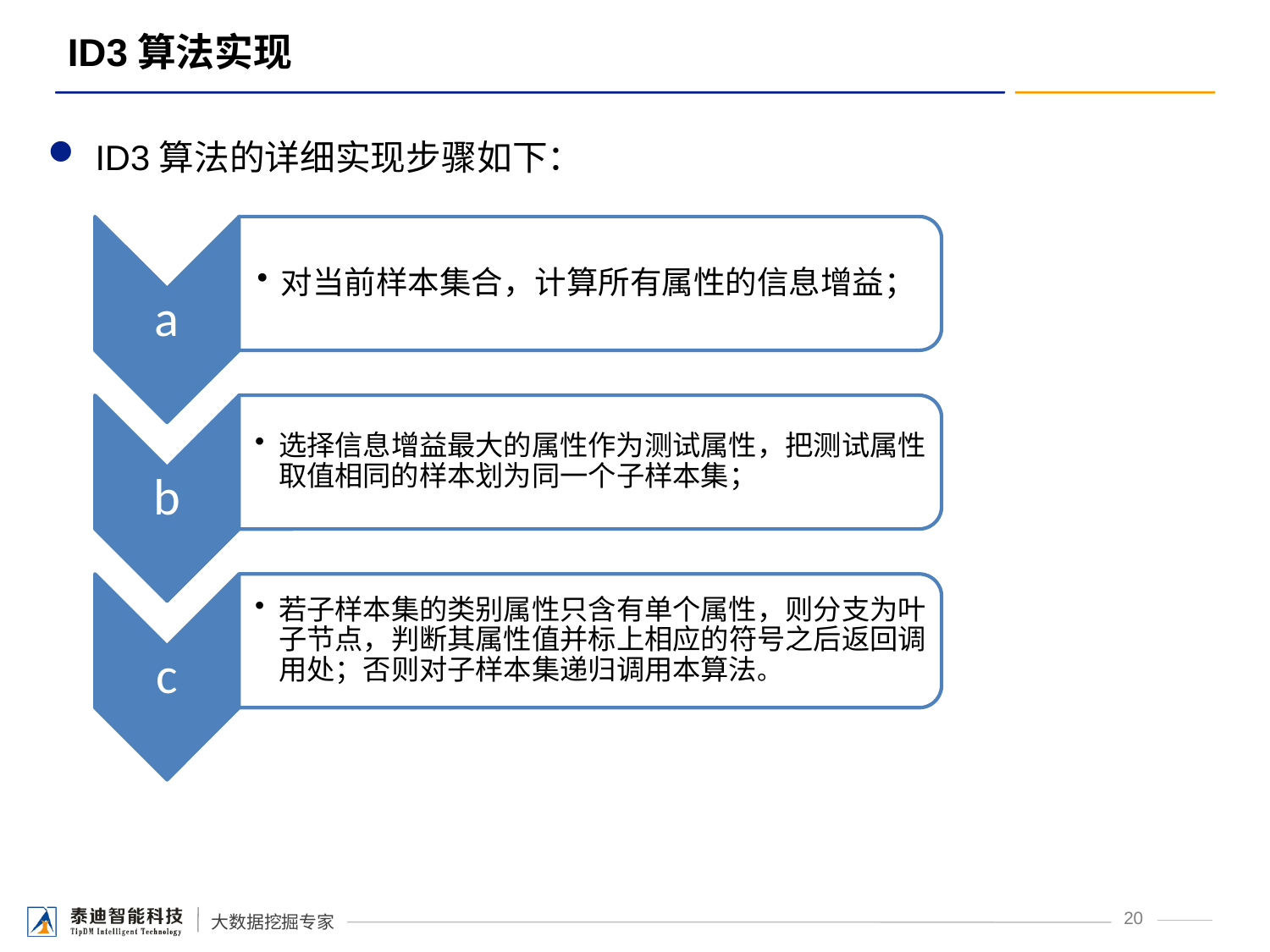

# ID3算法实现
ID3算法的详细实现步骤如下：

a
对当前样本集合，计算所有属性的信息增益；
b
选择信息增益最大的属性作为测试属性，把测试属性取值相同的样本划为同一个子样本集；
c
若子样本集的类别属性只含有单个属性，则分支为叶子节点，判断其属性值并标上相应的符号之后返回调用处；否则对子样本集递归调用本算法。